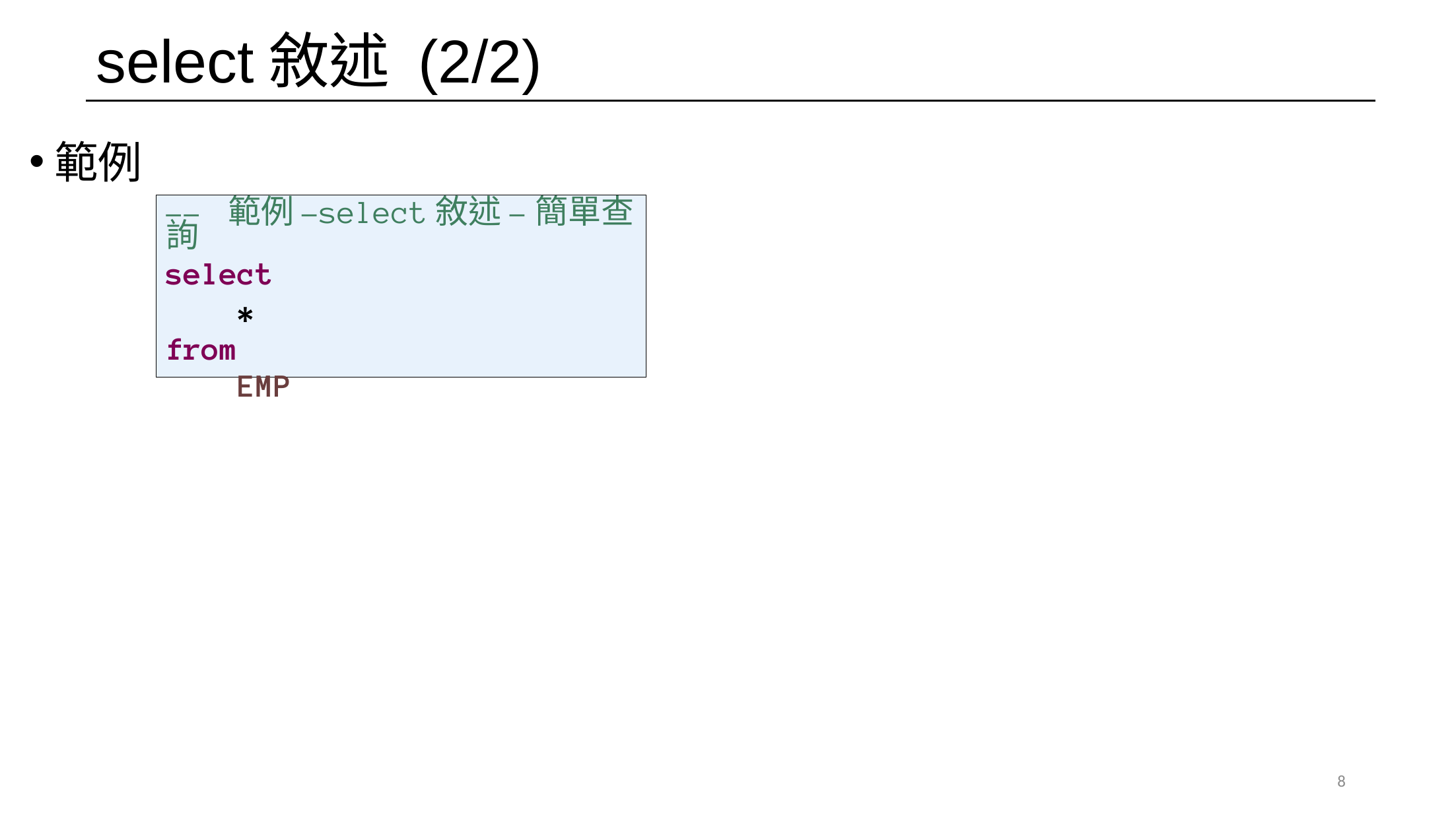

# select敘述 (2/2)
範例

-- 範例-select敘述-簡單查詢
select
    *
from
    EMP
8